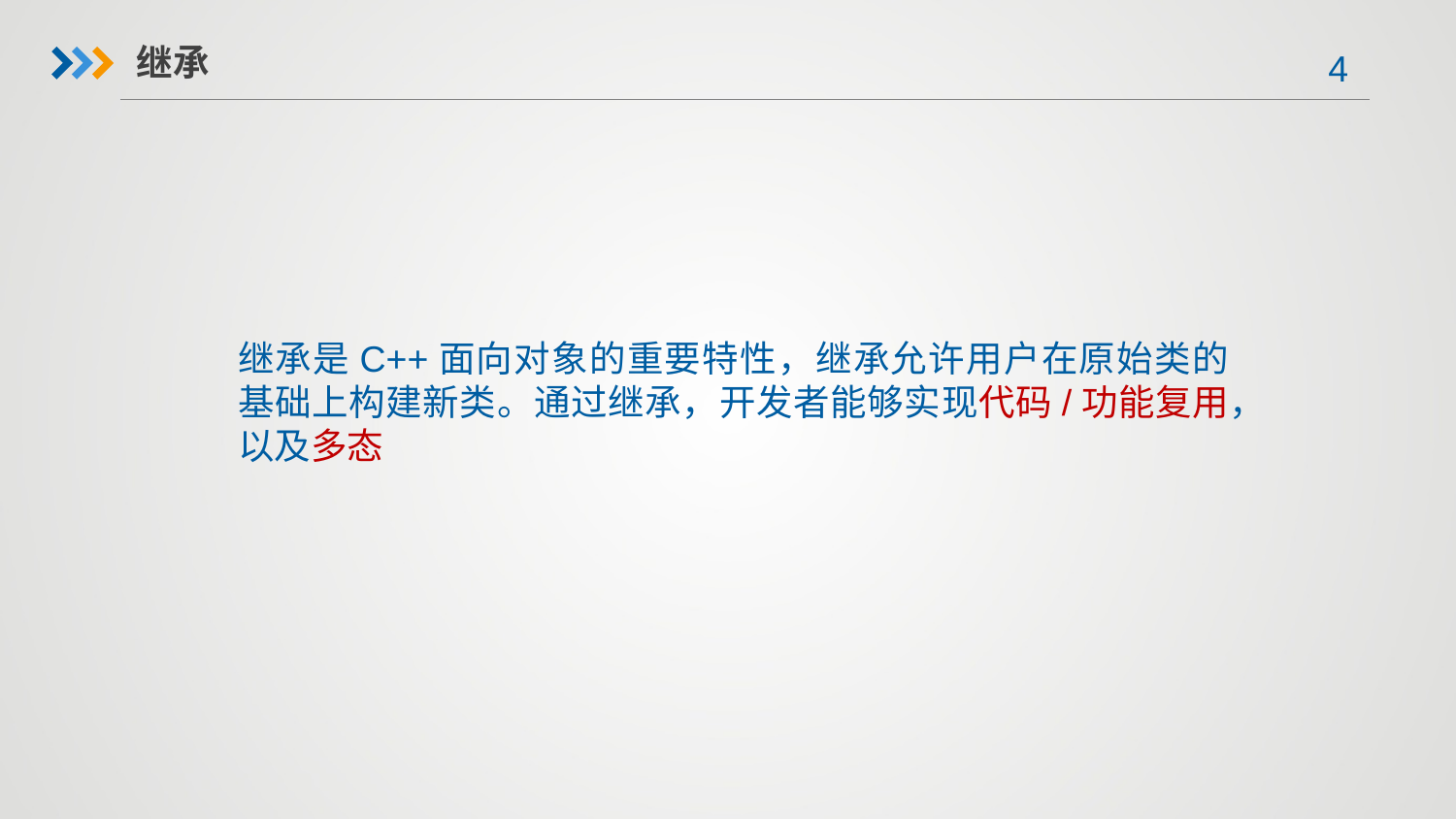

继承
继承是C++面向对象的重要特性，继承允许用户在原始类的基础上构建新类。通过继承，开发者能够实现代码/功能复用，以及多态